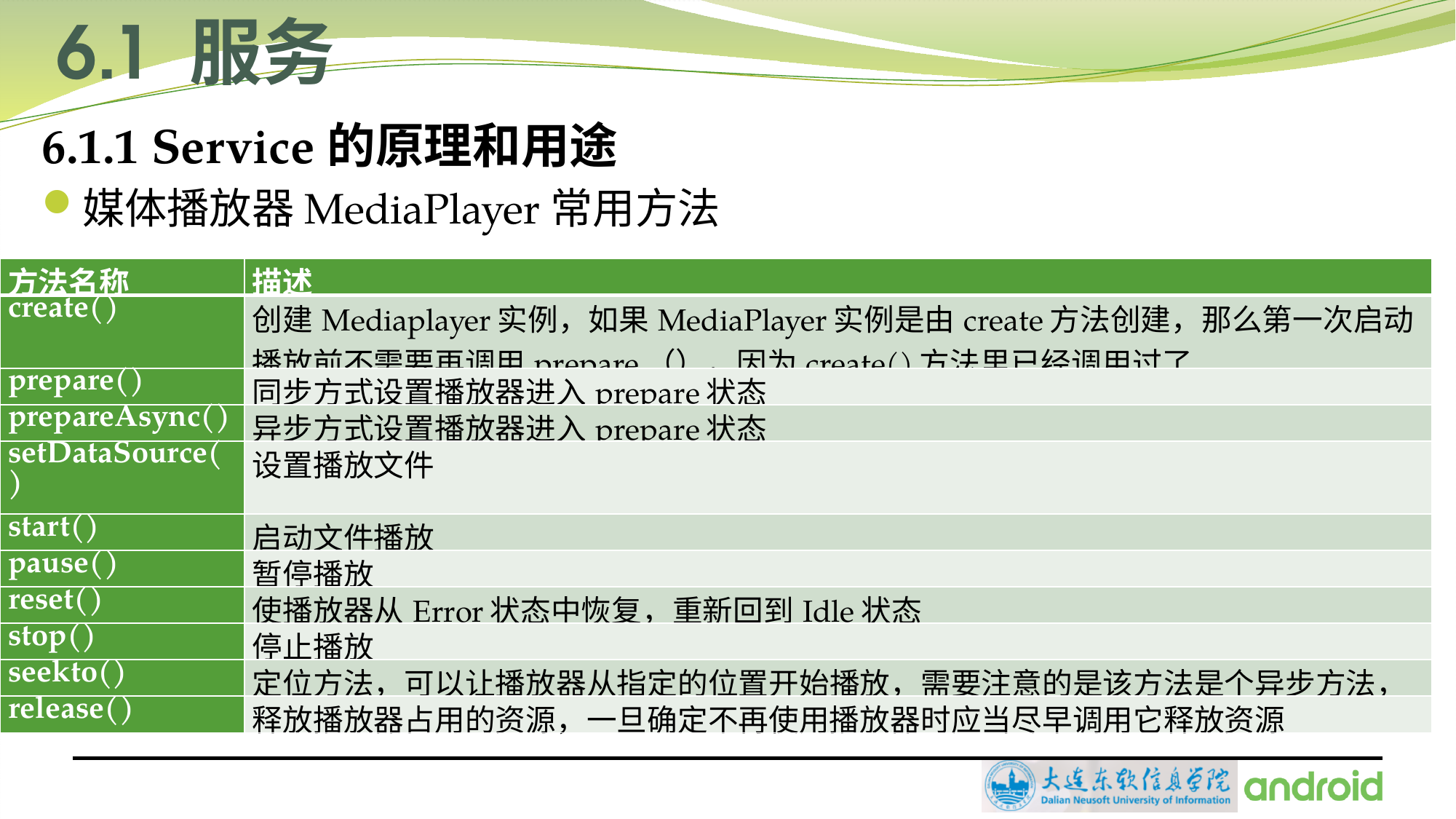

# 6.1 服务
6.1.1 Service的原理和用途
媒体播放器MediaPlayer常用方法

| 方法名称 | 描述 |
| --- | --- |
| create() | 创建Mediaplayer实例，如果MediaPlayer实例是由create方法创建，那么第一次启动播放前不需要再调用prepare（），因为create()方法里已经调用过了 |
| prepare() | 同步方式设置播放器进入prepare状态 |
| prepareAsync() | 异步方式设置播放器进入prepare状态 |
| setDataSource() | 设置播放文件 |
| start() | 启动文件播放 |
| pause() | 暂停播放 |
| reset() | 使播放器从Error状态中恢复，重新回到Idle状态 |
| stop() | 停止播放 |
| seekto() | 定位方法，可以让播放器从指定的位置开始播放，需要注意的是该方法是个异步方法， |
| release() | 释放播放器占用的资源，一旦确定不再使用播放器时应当尽早调用它释放资源 |